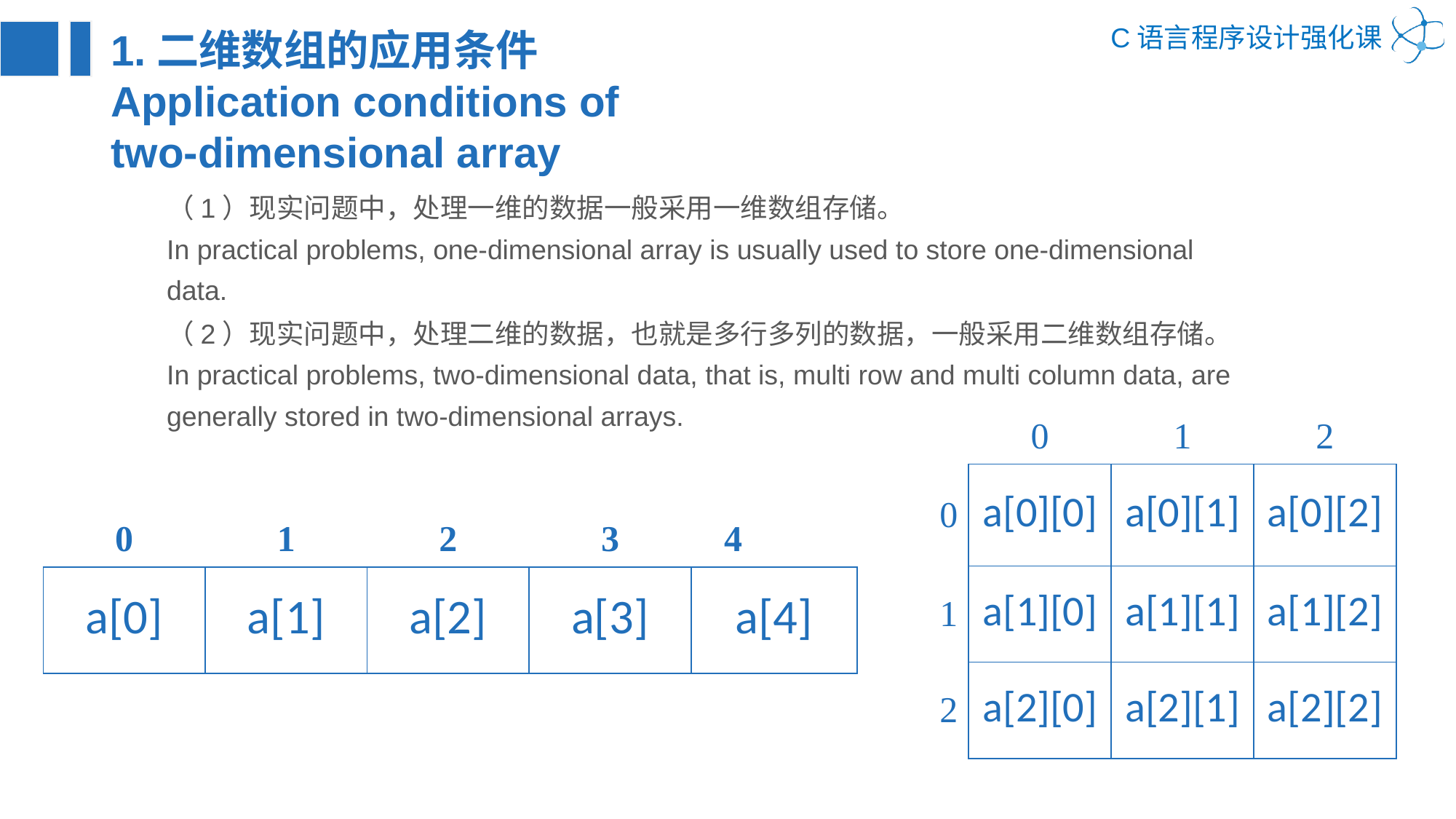

1.二维数组的应用条件
Application conditions of two-dimensional array

（1）现实问题中，处理一维的数据一般采用一维数组存储。
In practical problems, one-dimensional array is usually used to store one-dimensional data.
（2）现实问题中，处理二维的数据，也就是多行多列的数据，一般采用二维数组存储。
In practical problems, two-dimensional data, that is, multi row and multi column data, are generally stored in two-dimensional arrays.
|  | 0 | 1 | 2 |
| --- | --- | --- | --- |
| 0 | a[0][0] | a[0][1] | a[0][2] |
| 1 | a[1][0] | a[1][1] | a[1][2] |
| 2 | a[2][0] | a[2][1] | a[2][2] |
| 0 | 1 | 2 | 3 | 4 |
| --- | --- | --- | --- | --- |
| a[0] | a[1] | a[2] | a[3] | a[4] |